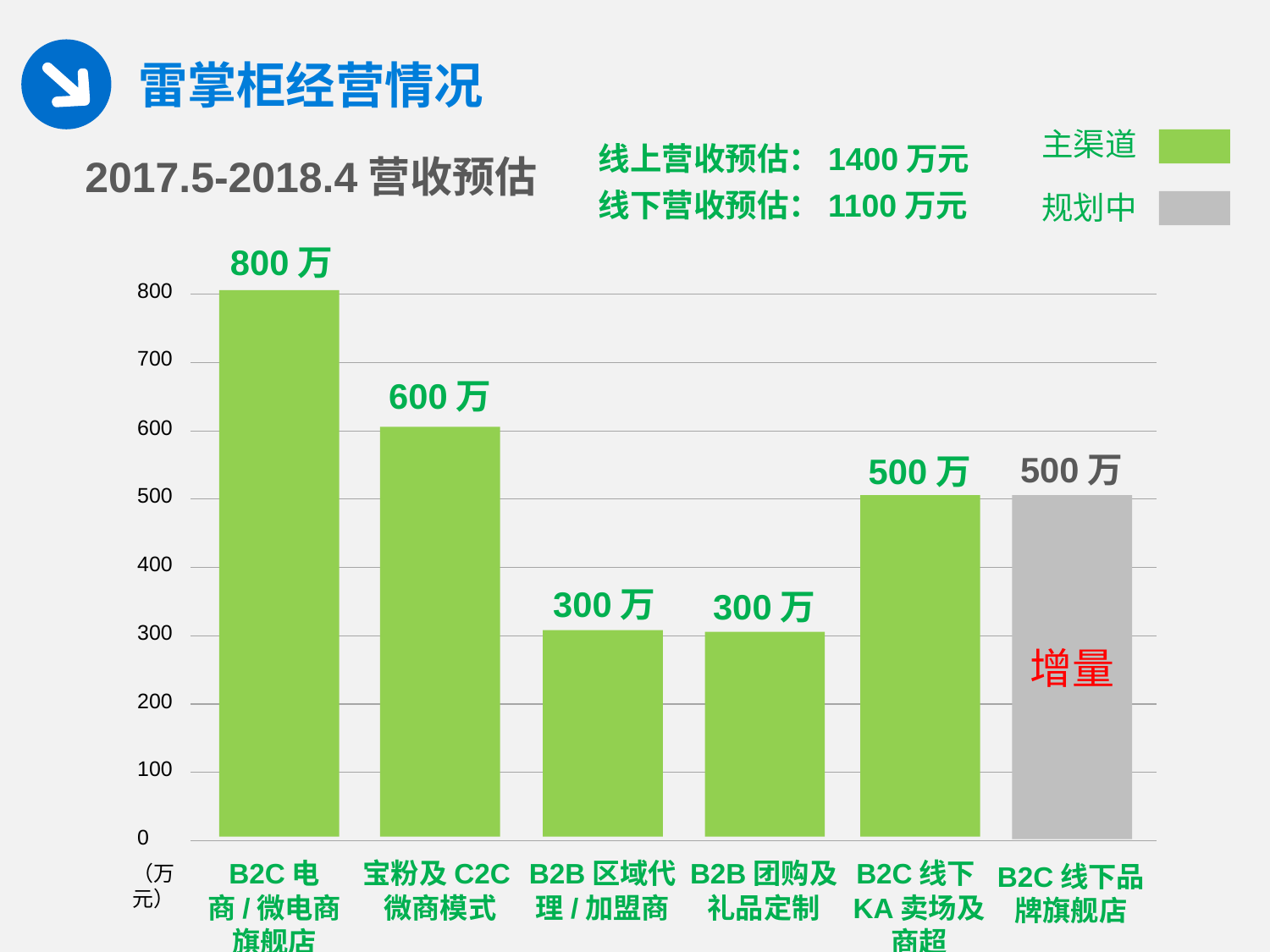

雷掌柜经营情况
主渠道

规划中

线上营收预估：1400万元
线下营收预估：1100万元
2017.5-2018.4营收预估
800万
800

700
600万
600

500万
500万
500

增量
400
300万
300万
300

200
100
0
B2C线下KA卖场及商超
B2C电商/微电商旗舰店
宝粉及C2C微商模式
B2B区域代理/加盟商
B2B团购及礼品定制
B2C线下品牌旗舰店
（万元）